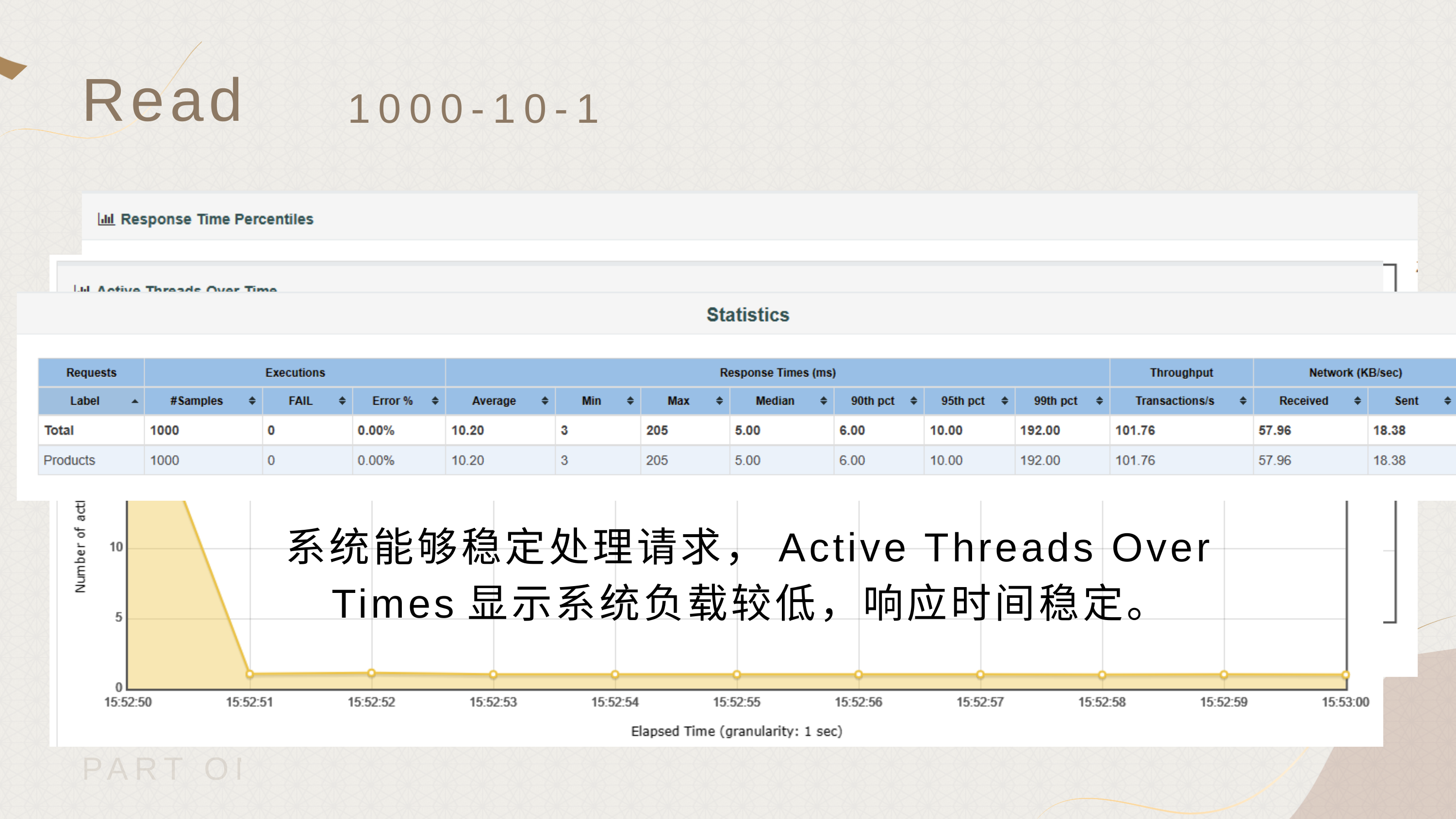

Read
1000-10-1

系统能够稳定处理请求，Active Threads Over Times显示系统负载较低，响应时间稳定。

PART ONE